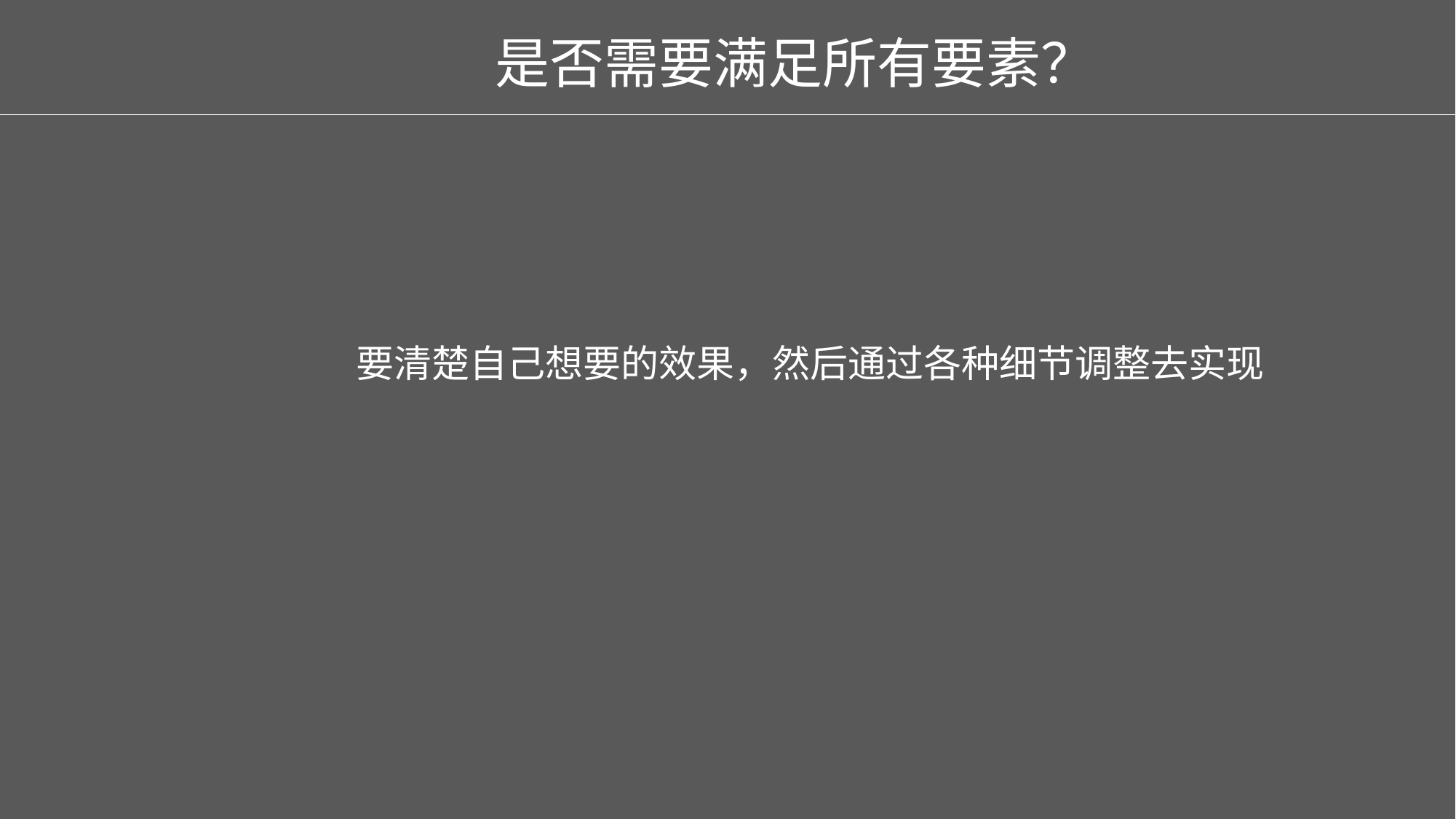

是否需要满足所有要素？
要清楚自己想要的效果，然后通过各种细节调整去实现